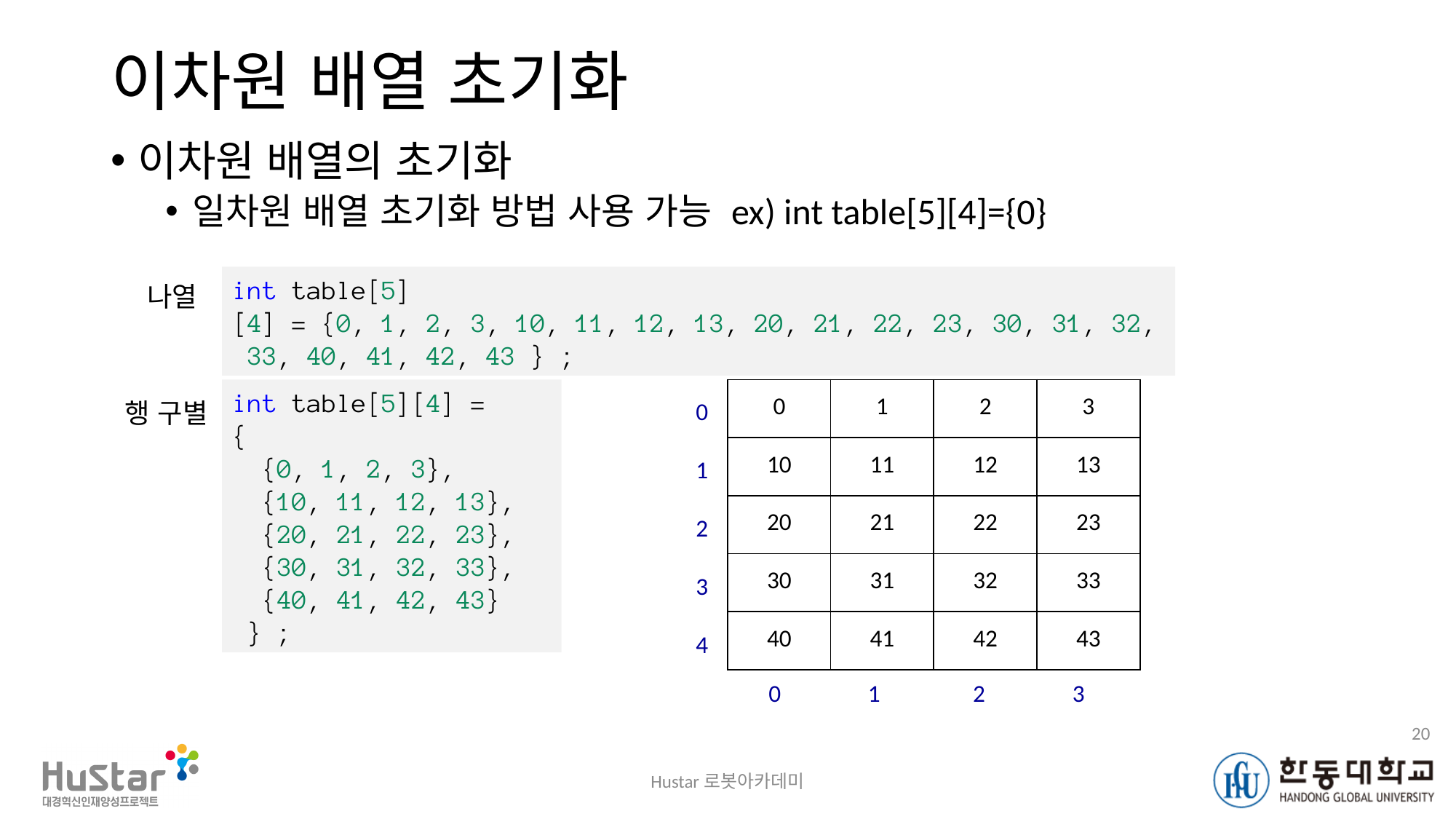

# 이차원 배열 초기화
이차원 배열의 초기화
일차원 배열 초기화 방법 사용 가능 ex) int table[5][4]={0}
int table[5][4] = {0, 1, 2, 3, 10, 11, 12, 13, 20, 21, 22, 23, 30, 31, 32, 33, 40, 41, 42, 43 } ;
나열
int table[5][4] =
{
  {0, 1, 2, 3},
  {10, 11, 12, 13},
  {20, 21, 22, 23},
  {30, 31, 32, 33},
  {40, 41, 42, 43}
 } ;
| 0 | 1 | 2 | 3 |
| --- | --- | --- | --- |
| 10 | 11 | 12 | 13 |
| 20 | 21 | 22 | 23 |
| 30 | 31 | 32 | 33 |
| 40 | 41 | 42 | 43 |
행 구별
0

1

2

3

4
0                1                 2                3
20
Hustar로봇아카데미